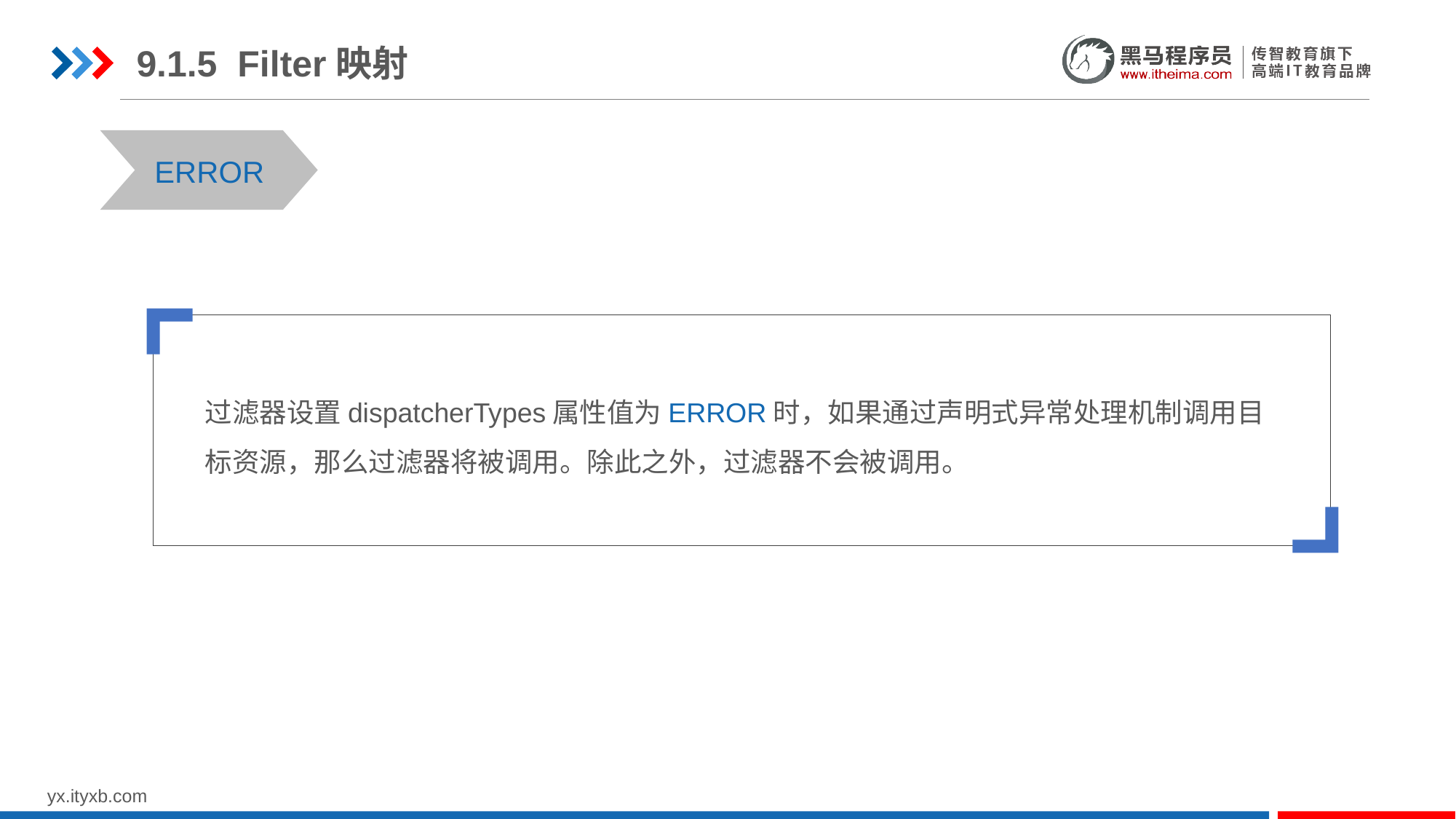

9.1.5  Filter映射

ERROR

过滤器设置dispatcherTypes属性值为ERROR时，如果通过声明式异常处理机制调用目标资源，那么过滤器将被调用。除此之外，过滤器不会被调用。